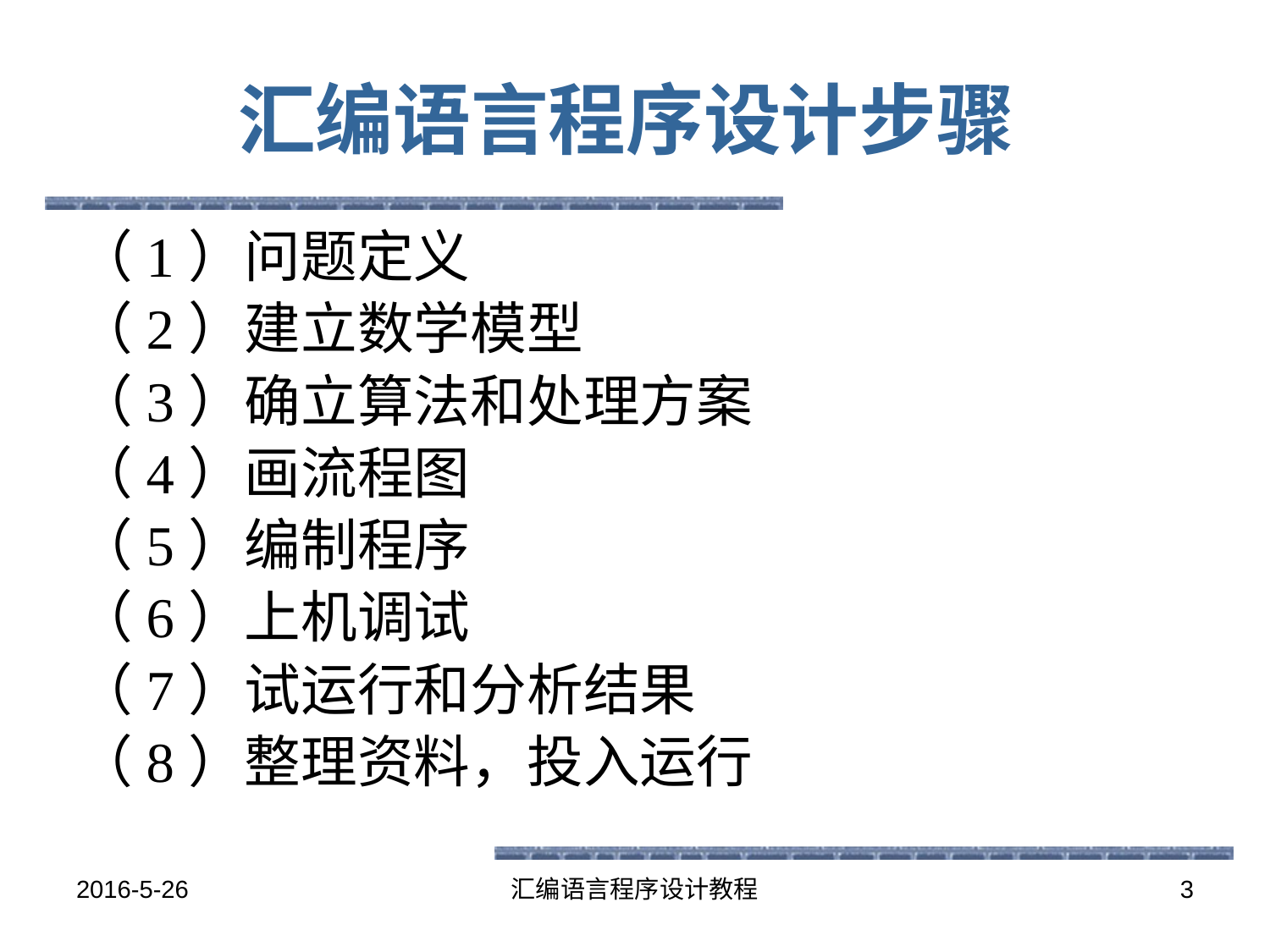

# 汇编语言程序设计步骤
（1）问题定义
（2）建立数学模型
（3）确立算法和处理方案
（4）画流程图
（5）编制程序
（6）上机调试
（7）试运行和分析结果
（8）整理资料，投入运行
2016-5-26
汇编语言程序设计教程
3